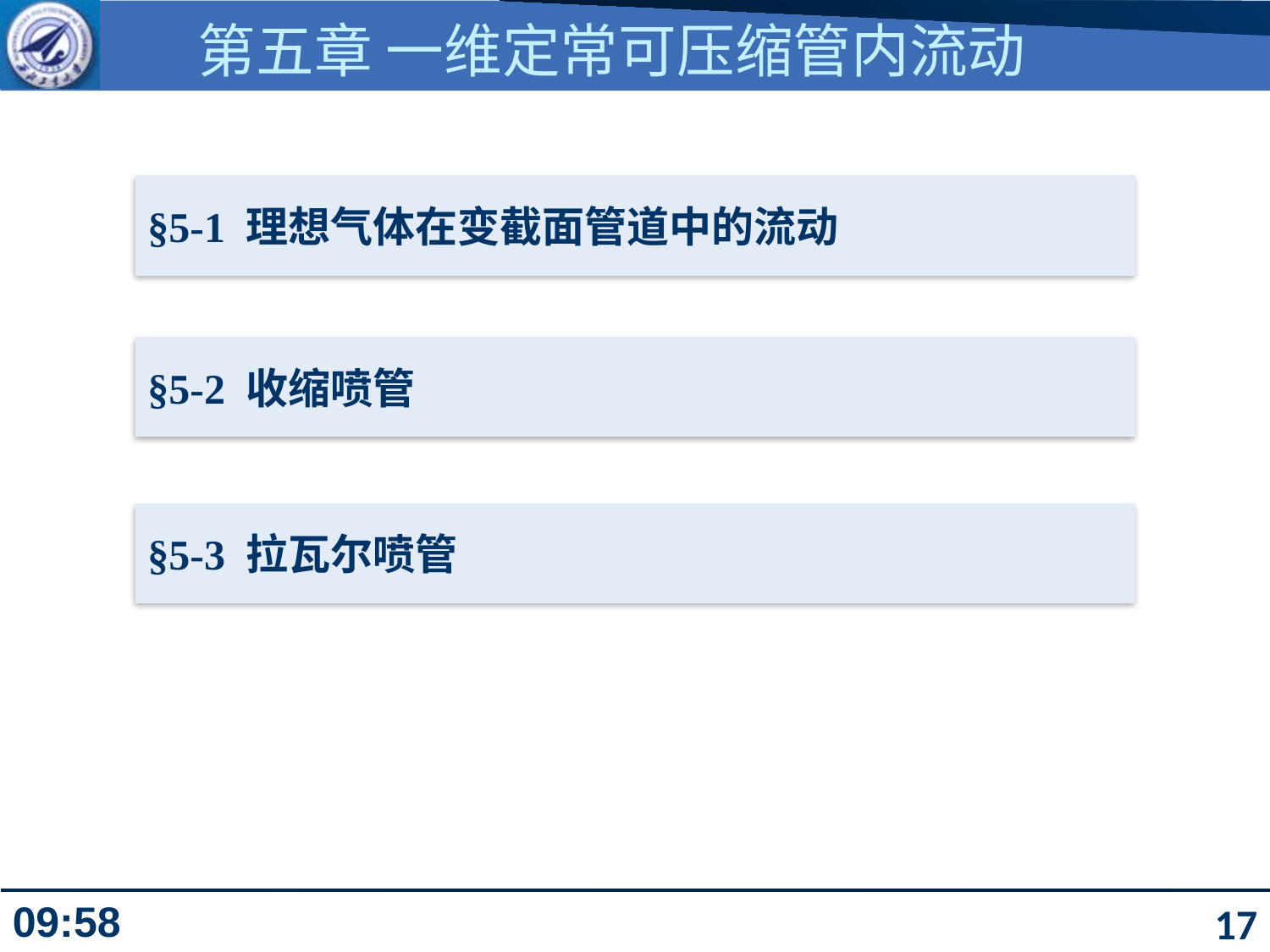

第五章 一维定常可压缩管内流动
§5-1 理想气体在变截面管道中的流动
§5-2 收缩喷管
§5-3 拉瓦尔喷管
17